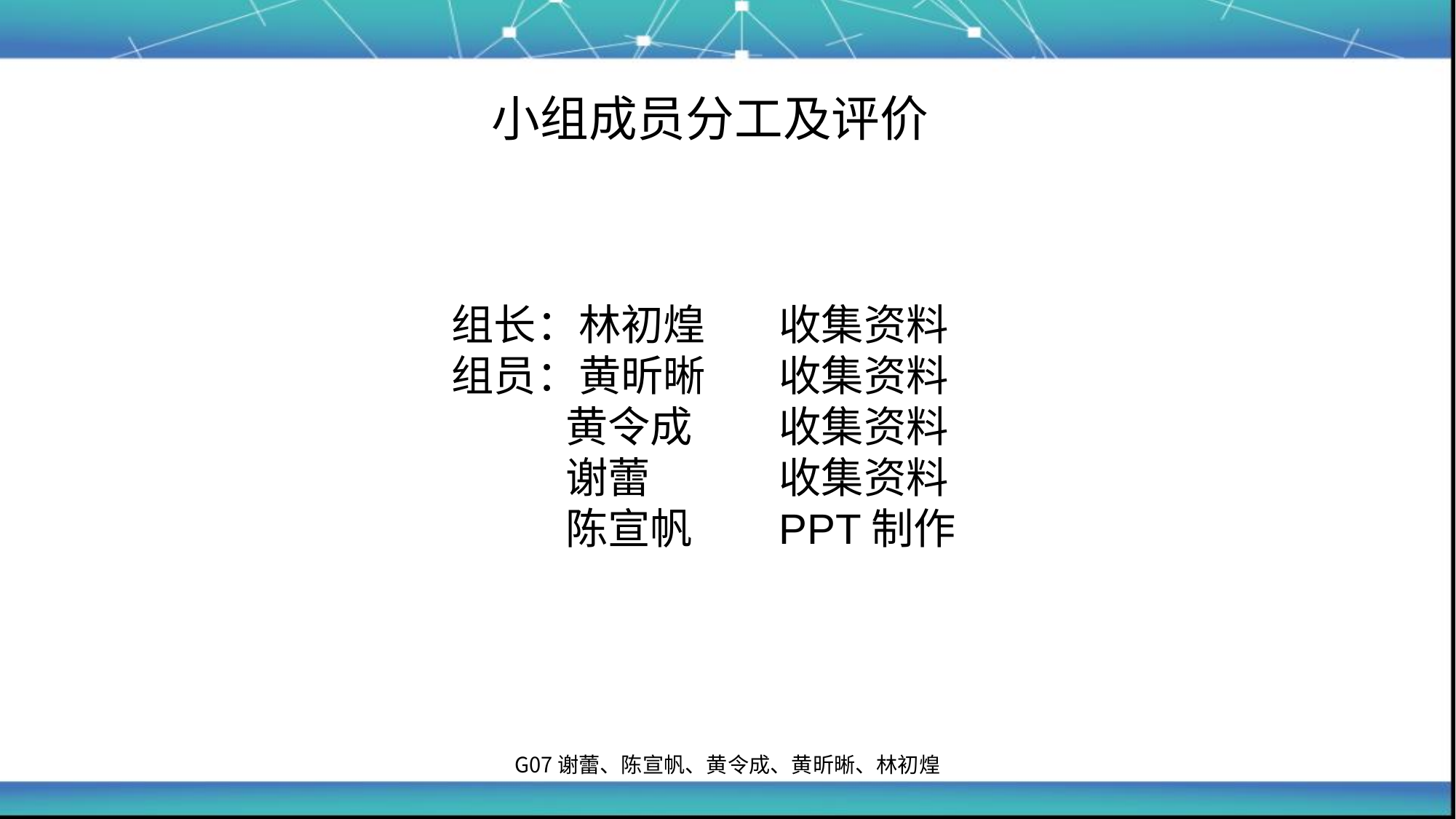

小组成员分工及评价
组长：林初煌	收集资料
组员：黄昕晰	收集资料
           黄令成	收集资料
           谢蕾		收集资料
           陈宣帆	PPT制作

G07 谢蕾、陈宣帆、黄令成、黄昕晰、林初煌
20